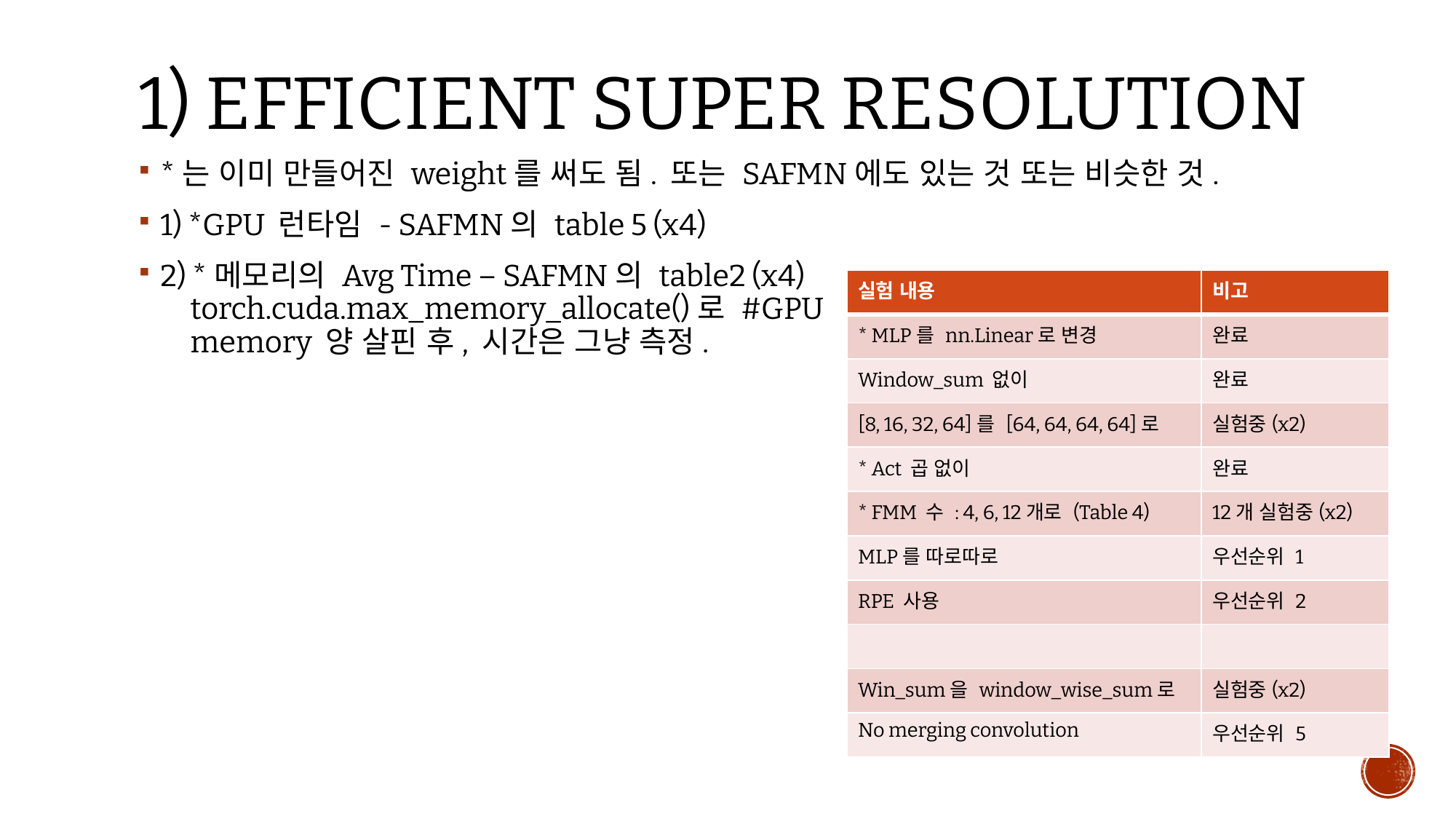

# 1) Efficient super resolution
*는 이미 만들어진 weight를 써도 됨. 또는 SAFMN에도 있는 것 또는 비슷한 것.
1) *GPU 런타임 - SAFMN의 table 5 (x4)
2) *메모리의 Avg Time – SAFMN의 table2 (x4)
     torch.cuda.max_memory_allocate()로 #GPU
     memory 양 살핀 후, 시간은 그냥 측정.
| 실험 내용 | 비고 |
| --- | --- |
| \* MLP를 nn.Linear로 변경 | 완료 |
| Window\_sum 없이 | 완료 |
| [8, 16, 32, 64]를 [64, 64, 64, 64]로 | 실험중(x2) |
| \* Act 곱 없이 | 완료 |
| \* FMM 수 : 4, 6, 12개로 (Table 4) | 12개 실험중(x2) |
| MLP를 따로따로 | 우선순위 1 |
| RPE 사용 | 우선순위 2 |
|  |  |
| Win\_sum을 window\_wise\_sum로 | 실험중(x2) |
| No merging convolution | 우선순위 5 |